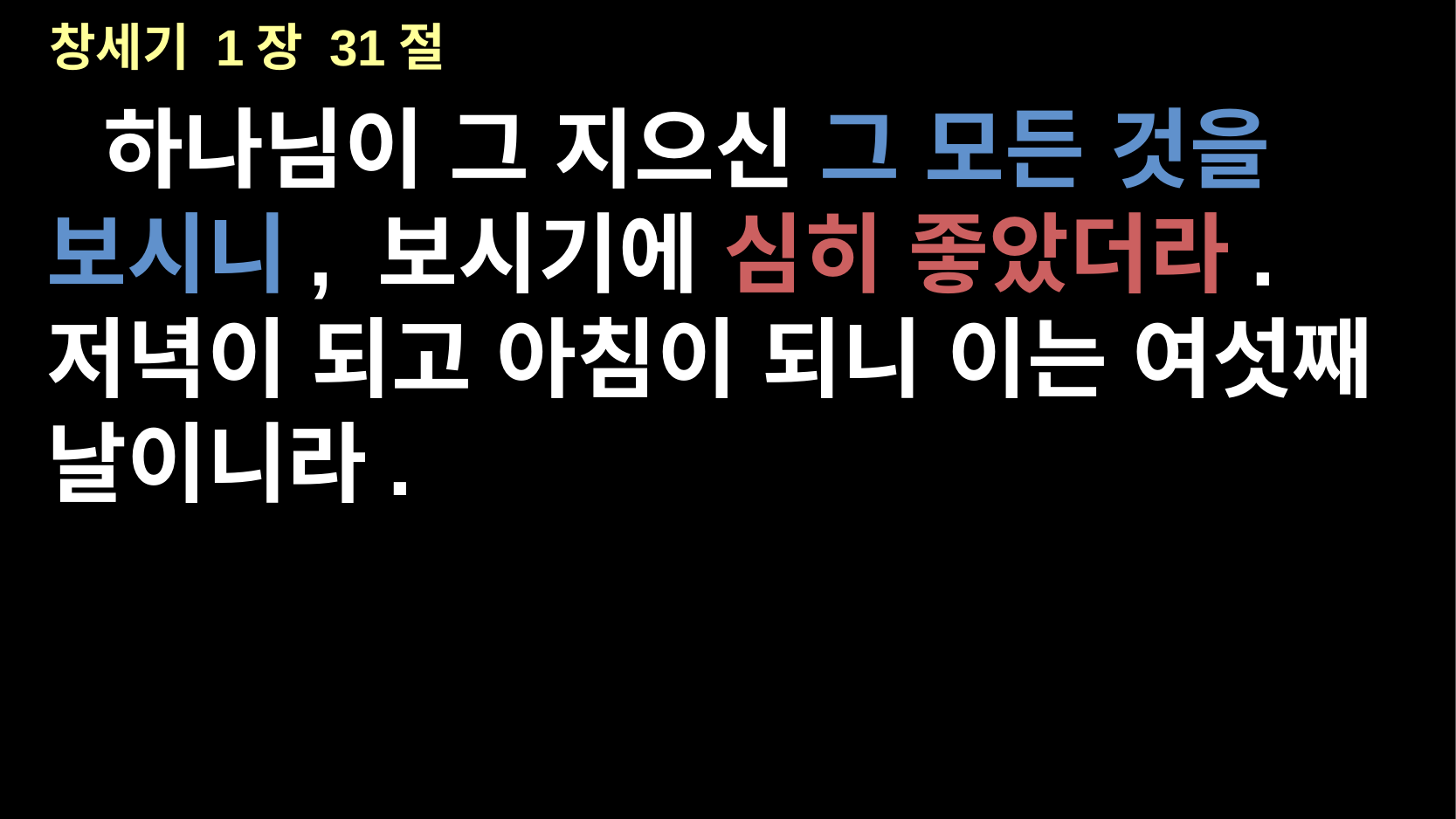

# 창세기 1장 31절
하나님이 그 지으신 그 모든 것을 보시니, 보시기에 심히 좋았더라. 저녁이 되고 아침이 되니 이는 여섯째 날이니라.